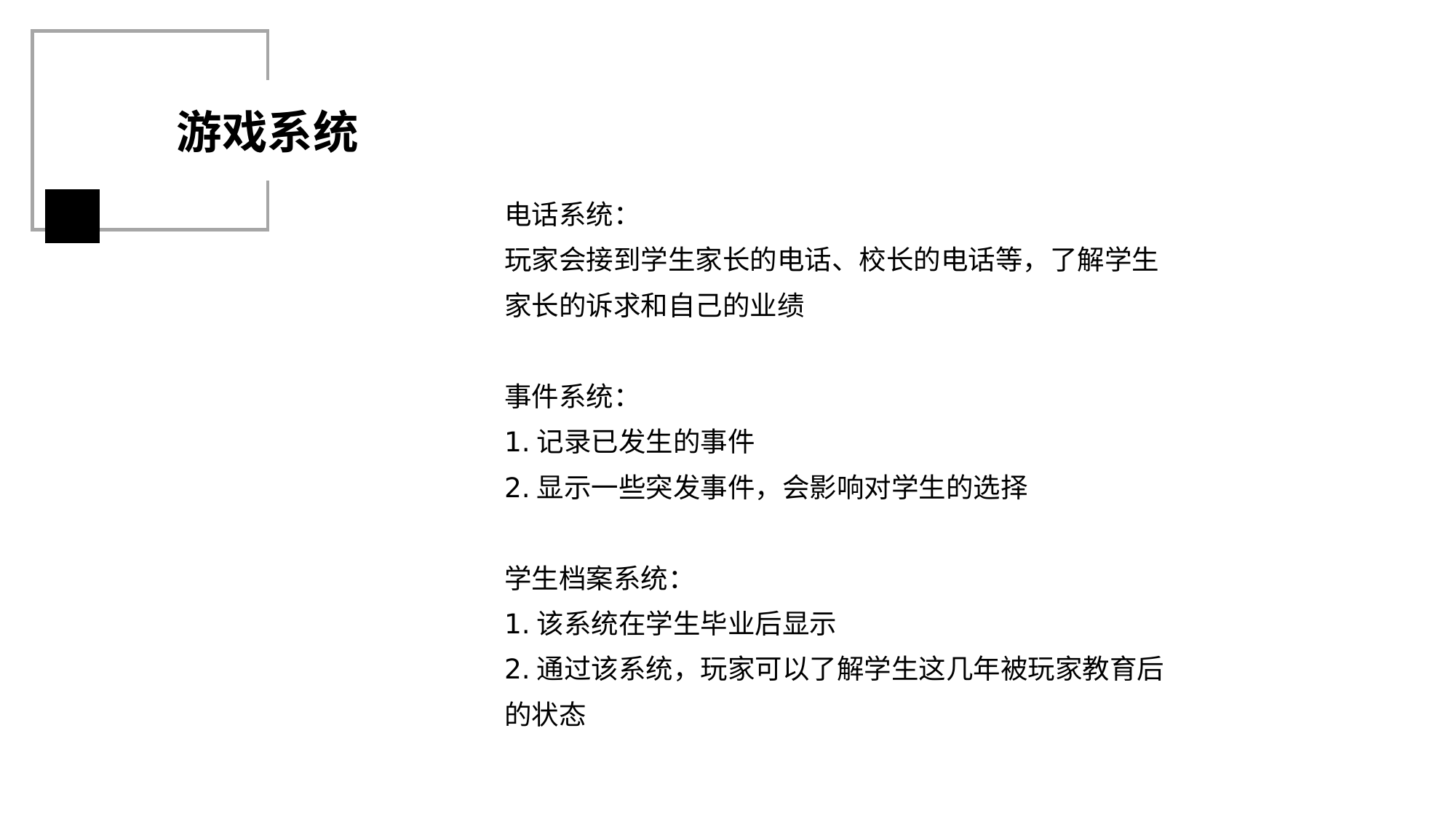

游戏系统
电话系统：
玩家会接到学生家长的电话、校长的电话等，了解学生家长的诉求和自己的业绩

事件系统：
1.记录已发生的事件
2.显示一些突发事件，会影响对学生的选择

学生档案系统：
1.该系统在学生毕业后显示
2.通过该系统，玩家可以了解学生这几年被玩家教育后的状态